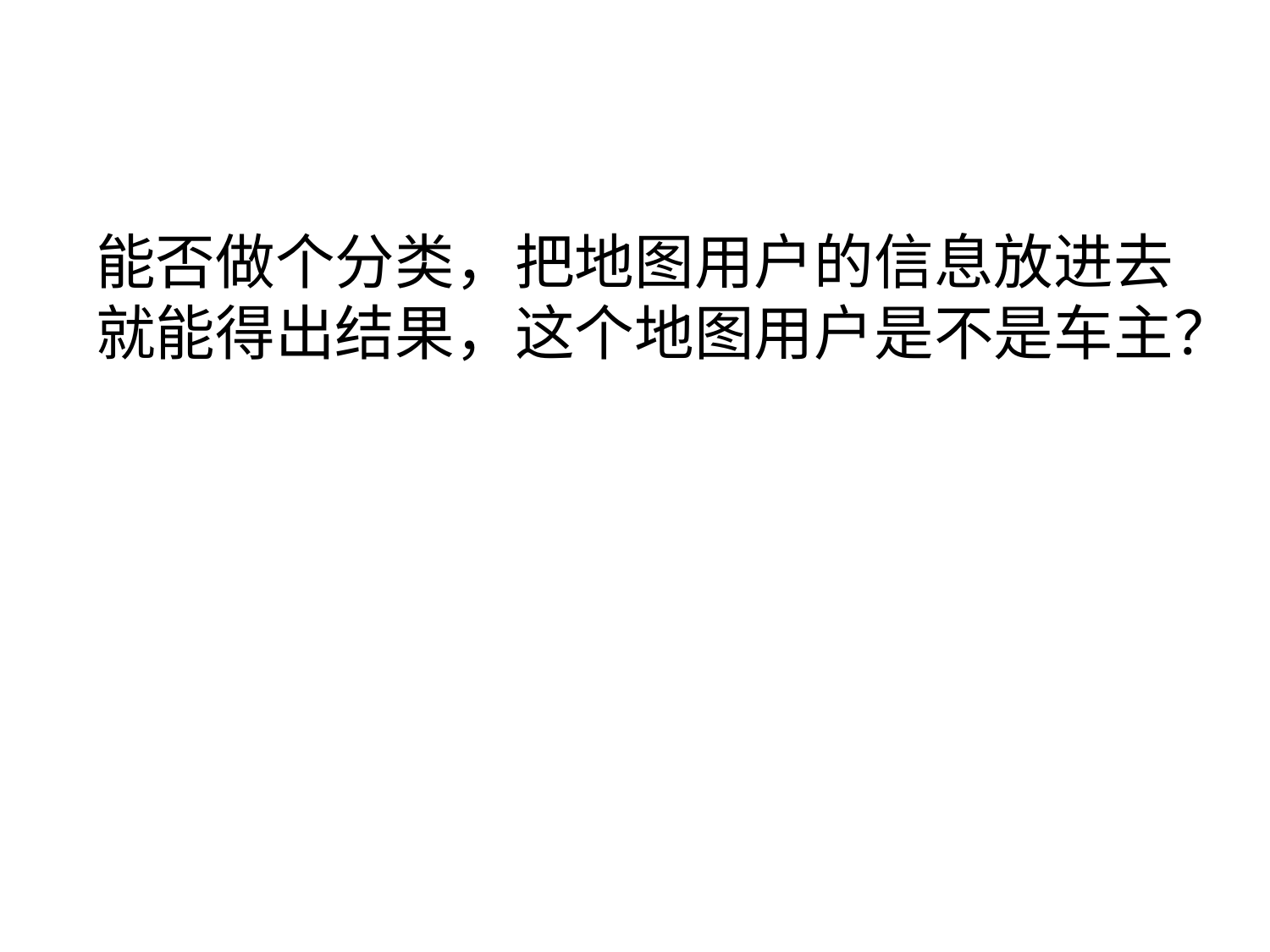

# 能否做个分类，把地图用户的信息放进去就能得出结果，这个地图用户是不是车主？